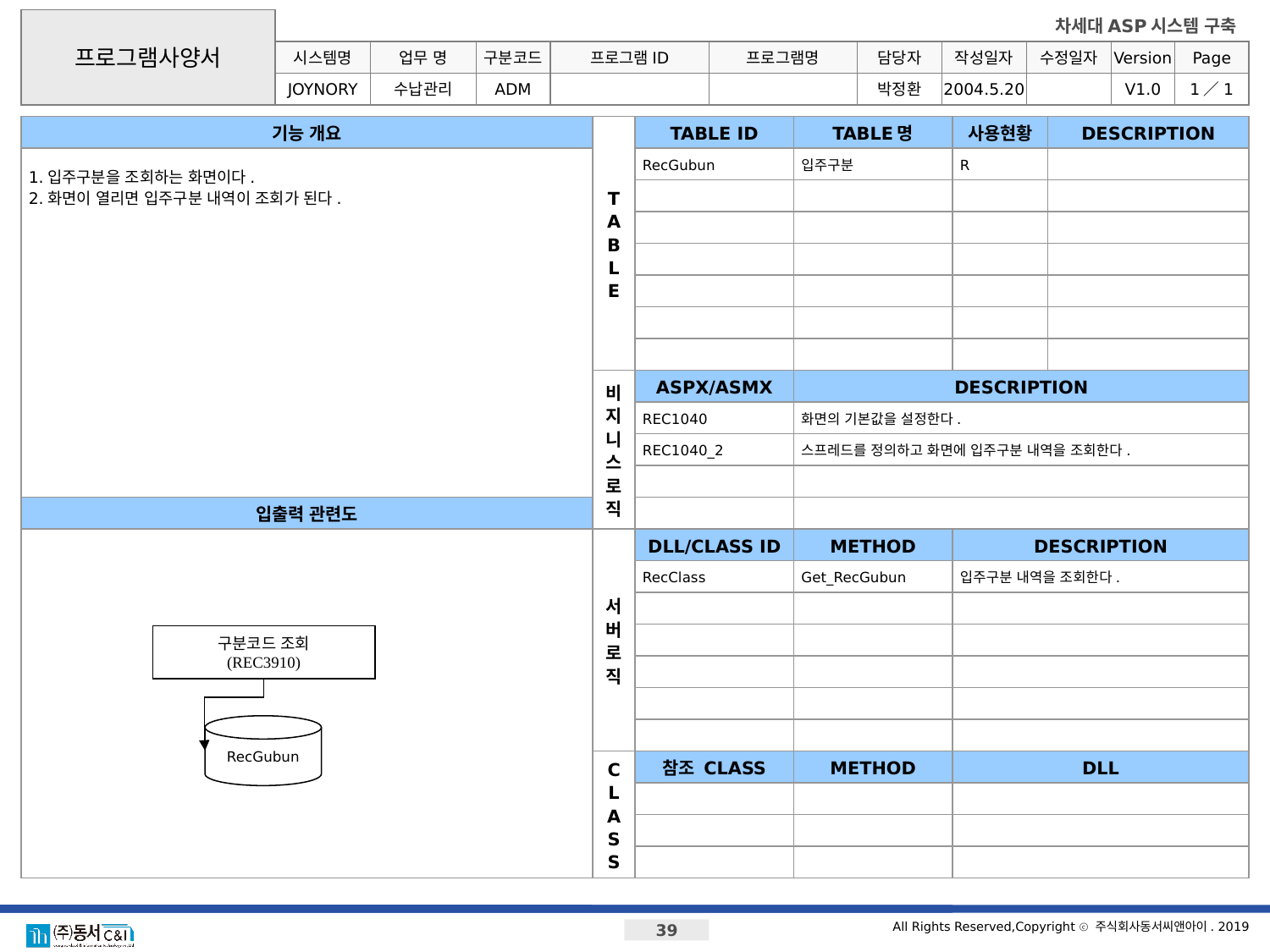

프로그램사양서
기능 개요
T
A
B
L
E
TABLE ID
TABLE명
사용현황
DESCRIPTION
1.입주구분을 조회하는 화면이다.
2.화면이 열리면 입주구분 내역이 조회가 된다.

RecGubun
입주구분
R

비지니스로직
ASPX/ASMX
DESCRIPTION
REC1040
화면의 기본값을 설정한다.
REC1040_2
스프레드를 정의하고 화면에 입주구분 내역을 조회한다.

입출력 관련도

서버로직
DLL/CLASS ID
METHOD
DESCRIPTION
RecClass
Get_RecGubun
입주구분 내역을 조회한다.

구분코드 조회
(REC3910)

RecGubun

C
L
A
S
S
참조 CLASS
METHOD
DLL